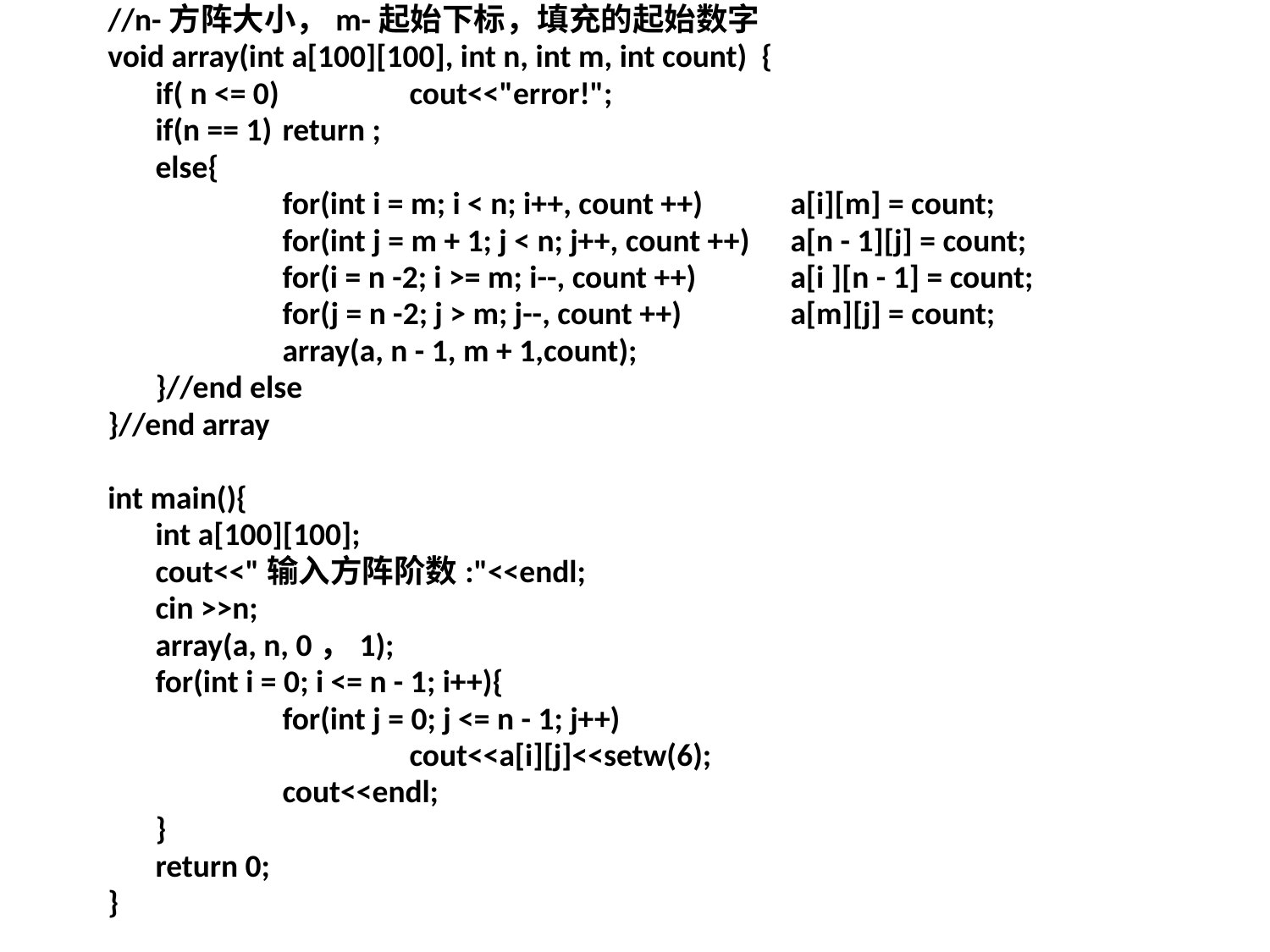

//n-方阵大小，m-起始下标，填充的起始数字
void array(int a[100][100], int n, int m, int count)  {
	if( n <= 0)    	cout<<"error!";
	if(n == 1)	return ;
	else{
		for(int i = m; i < n; i++, count ++)    	a[i][m] = count;
		for(int j = m + 1; j < n; j++, count ++)	a[n - 1][j] = count;
		for(i = n -2; i >= m; i--, count ++)  	a[i ][n - 1] = count;
		for(j = n -2; j > m; j--, count ++)	a[m][j] = count;
		array(a, n - 1, m + 1,count);
	}//end else
}//end array

int main(){
	int a[100][100];
	cout<<"输入方阵阶数:"<<endl;
	cin >>n;
	array(a, n, 0，1);
	for(int i = 0; i <= n - 1; i++){
		for(int j = 0; j <= n - 1; j++)
			cout<<a[i][j]<<setw(6);
		cout<<endl;
	}
	return 0;
}